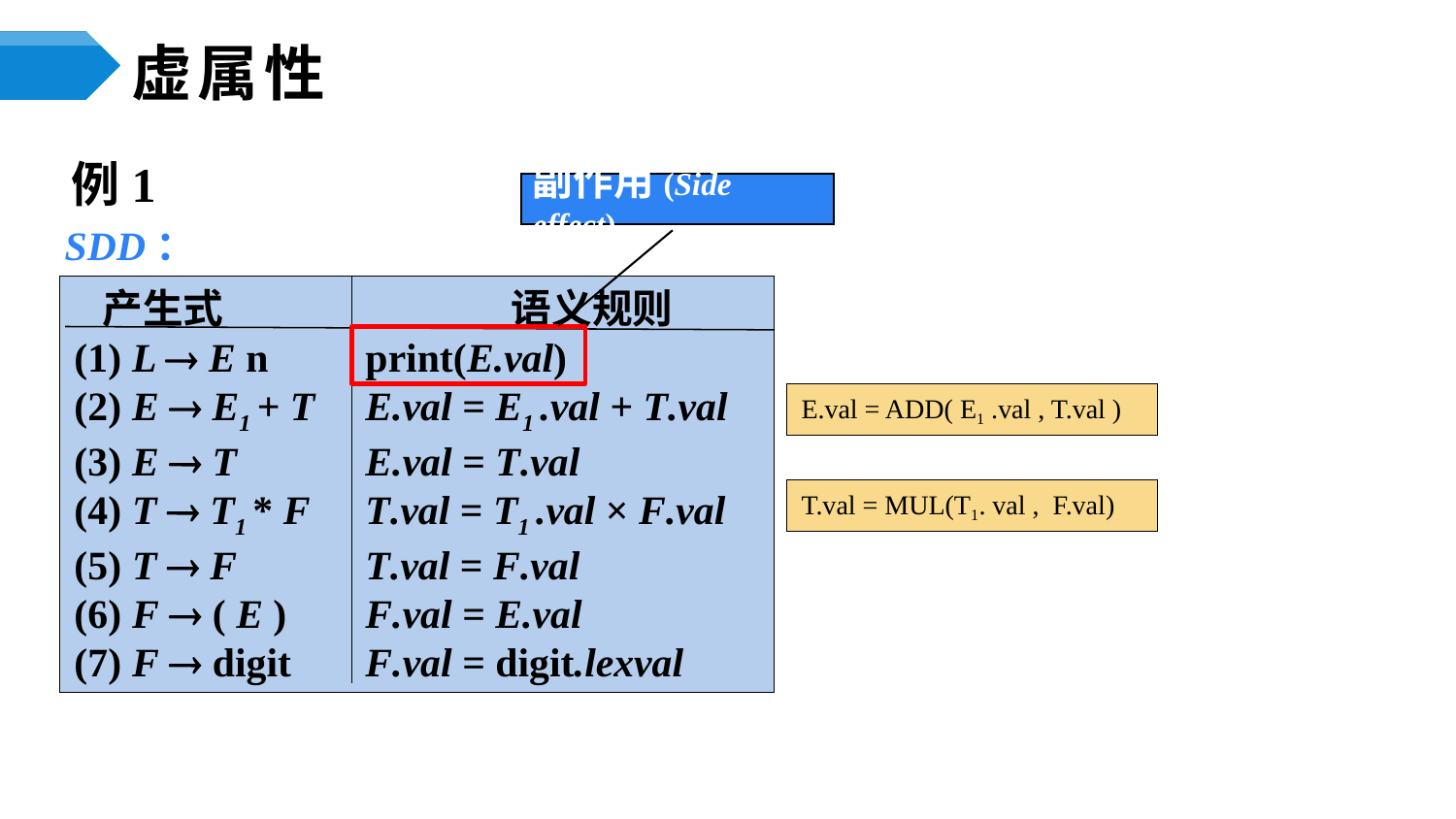

虚属性
例1
副作用(Side effect)
SDD：
  产生式	  	语义规则
(1) L → E n 	print(E.val)
(2) E → E1 + T	E.val = E1 .val + T.val
(3) E → T          	E.val = T.val
(4) T → T1 * F   	T.val = T1 .val × F.val
(5) T → F          	T.val = F.val
(6) F → ( E )	F.val = E.val
(7) F → digit     	F.val = digit.lexval

E.val = ADD( E1 .val , T.val )
T.val = MUL(T1. val ,  F.val)